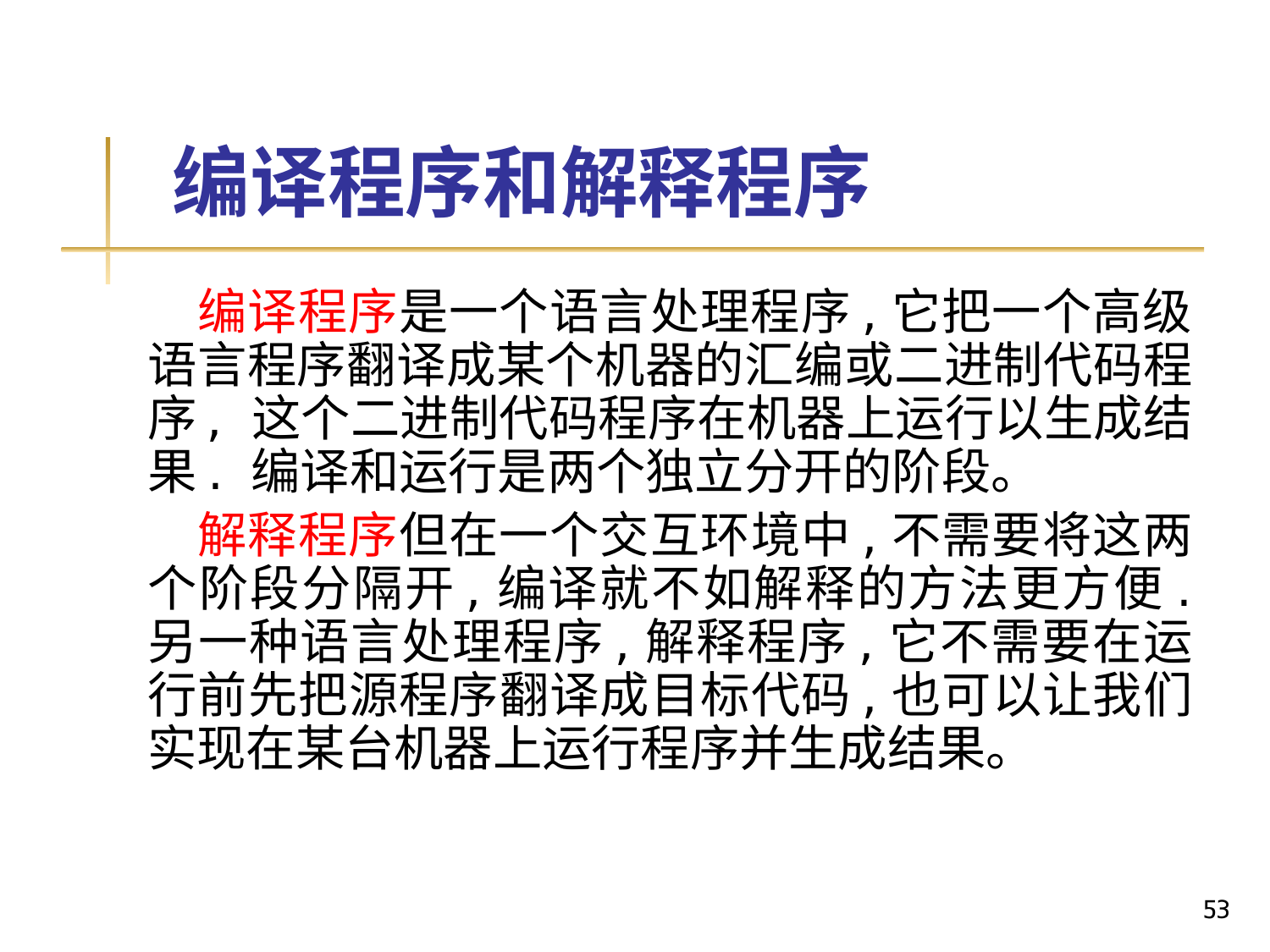

# 编译程序和解释程序
编译程序是一个语言处理程序,它把一个高级语言程序翻译成某个机器的汇编或二进制代码程序, 这个二进制代码程序在机器上运行以生成结果. 编译和运行是两个独立分开的阶段。
解释程序但在一个交互环境中,不需要将这两个阶段分隔开,编译就不如解释的方法更方便. 另一种语言处理程序,解释程序,它不需要在运行前先把源程序翻译成目标代码,也可以让我们实现在某台机器上运行程序并生成结果。
53